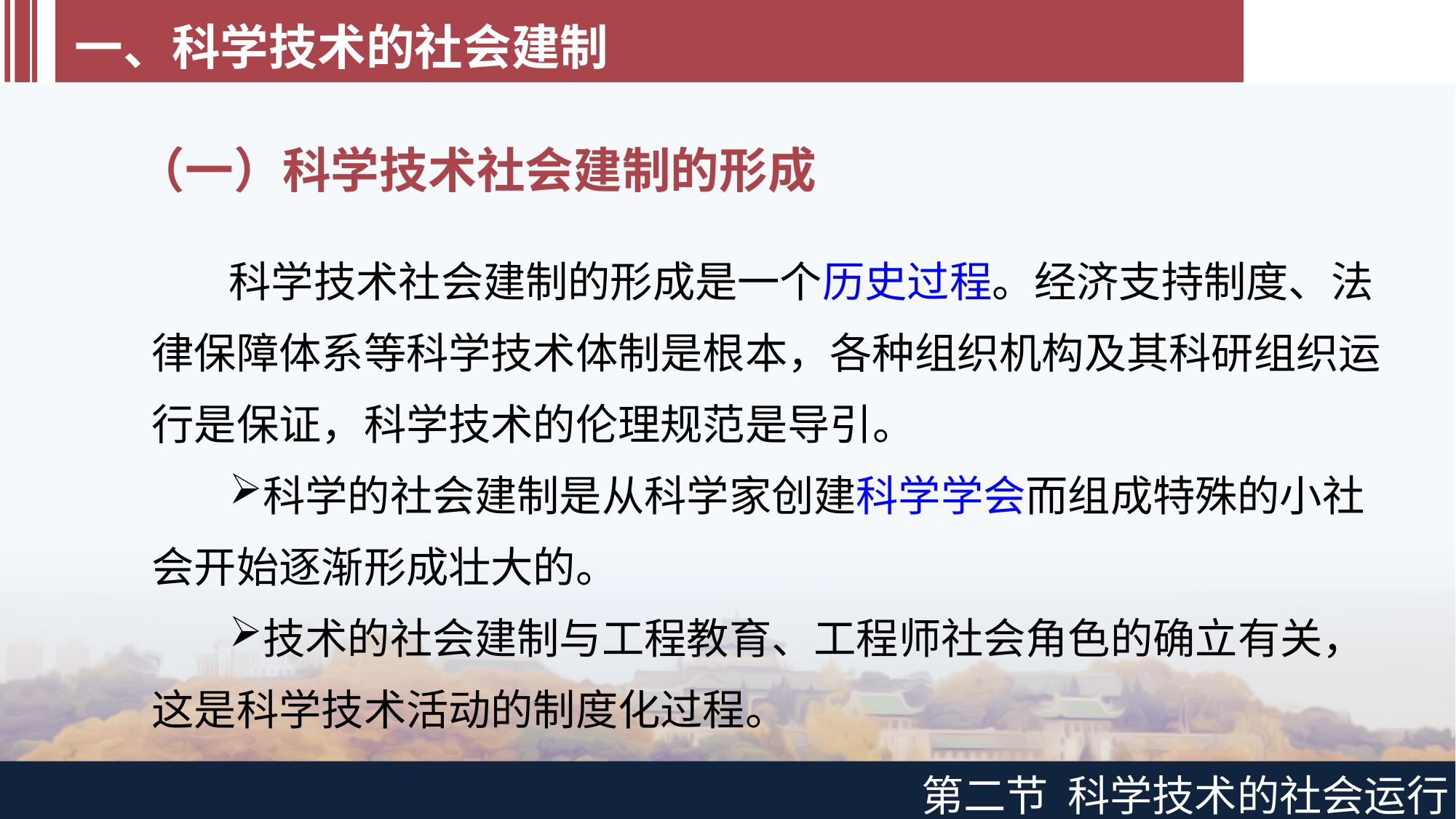

一、科学技术的社会建制
（一）科学技术社会建制的形成
科学技术社会建制的形成是一个历史过程。经济支持制度、法律保障体系等科学技术体制是根本，各种组织机构及其科研组织运行是保证，科学技术的伦理规范是导引。
科学的社会建制是从科学家创建科学学会而组成特殊的小社会开始逐渐形成壮大的。
技术的社会建制与工程教育、工程师社会角色的确立有关，这是科学技术活动的制度化过程。
第二节  科学技术的社会运行